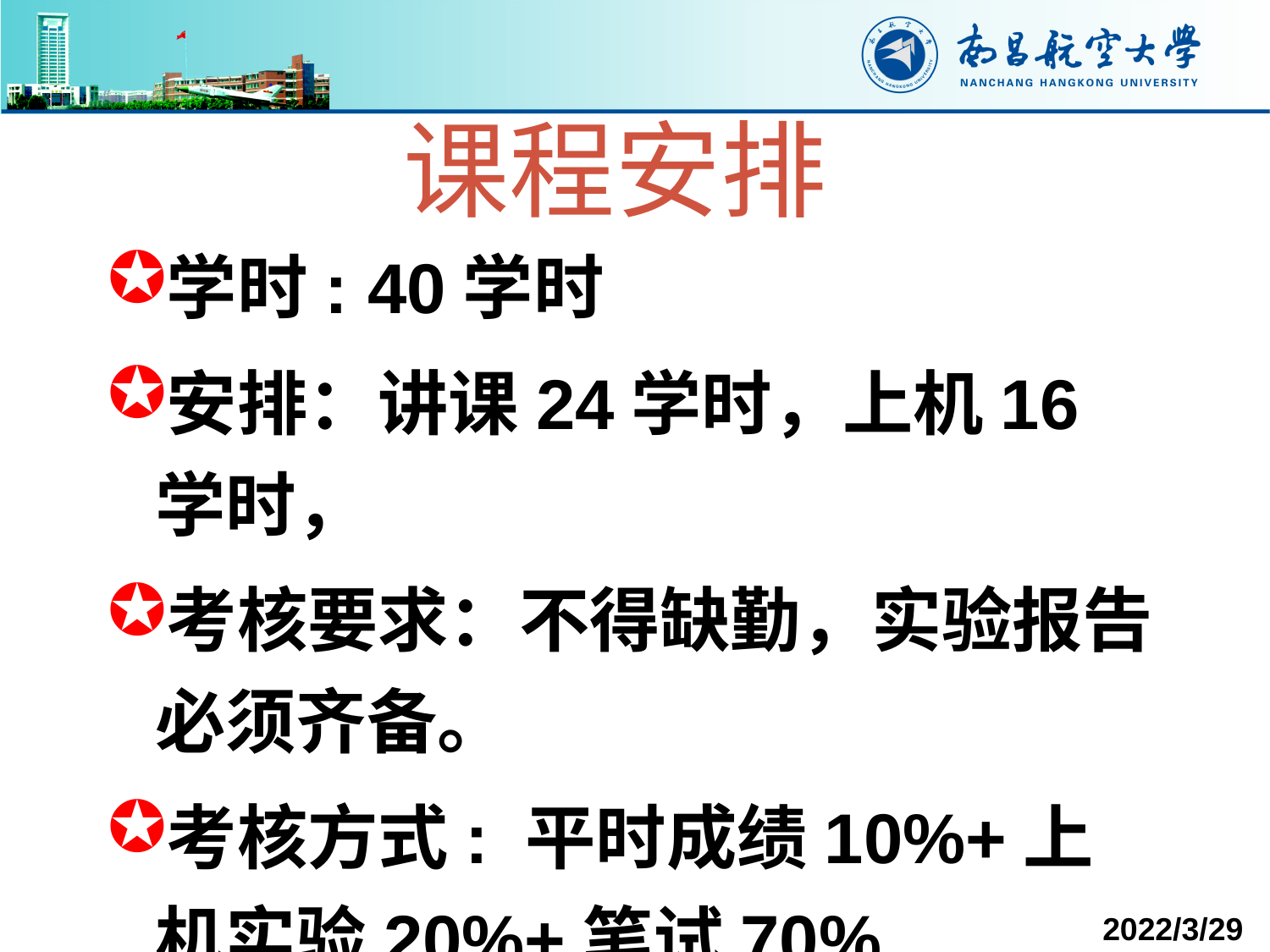

课程安排
学时: 40学时
安排：讲课24学时，上机16学时，
考核要求：不得缺勤，实验报告必须齐备。
考核方式: 平时成绩10%+上机实验20%+笔试70%